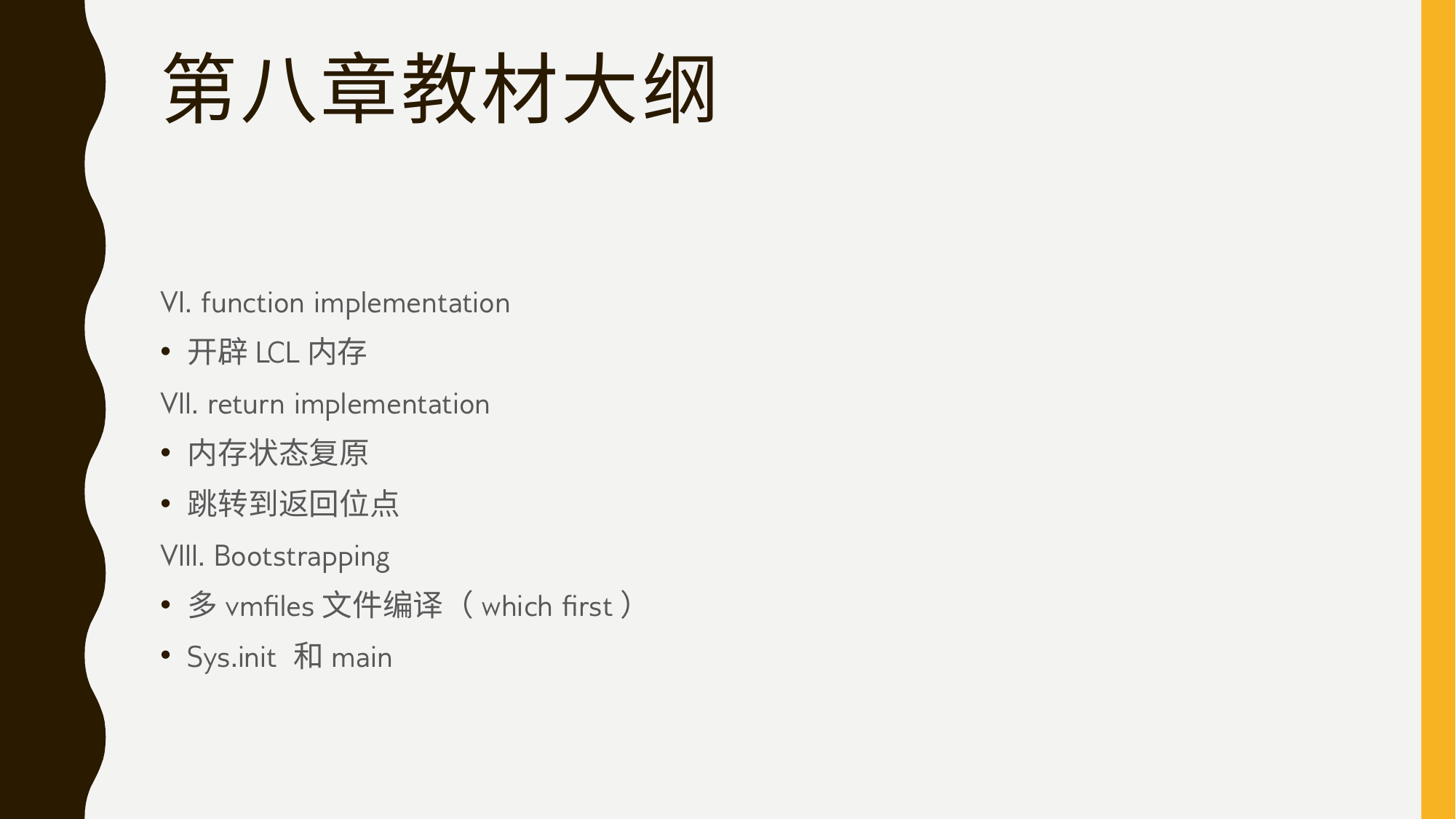

# 第八章教材大纲
VI. function implementation
开辟LCL内存
VII. return implementation
内存状态复原
跳转到返回位点
VIII. Bootstrapping
多vmfiles文件编译（which first）
Sys.init 和main